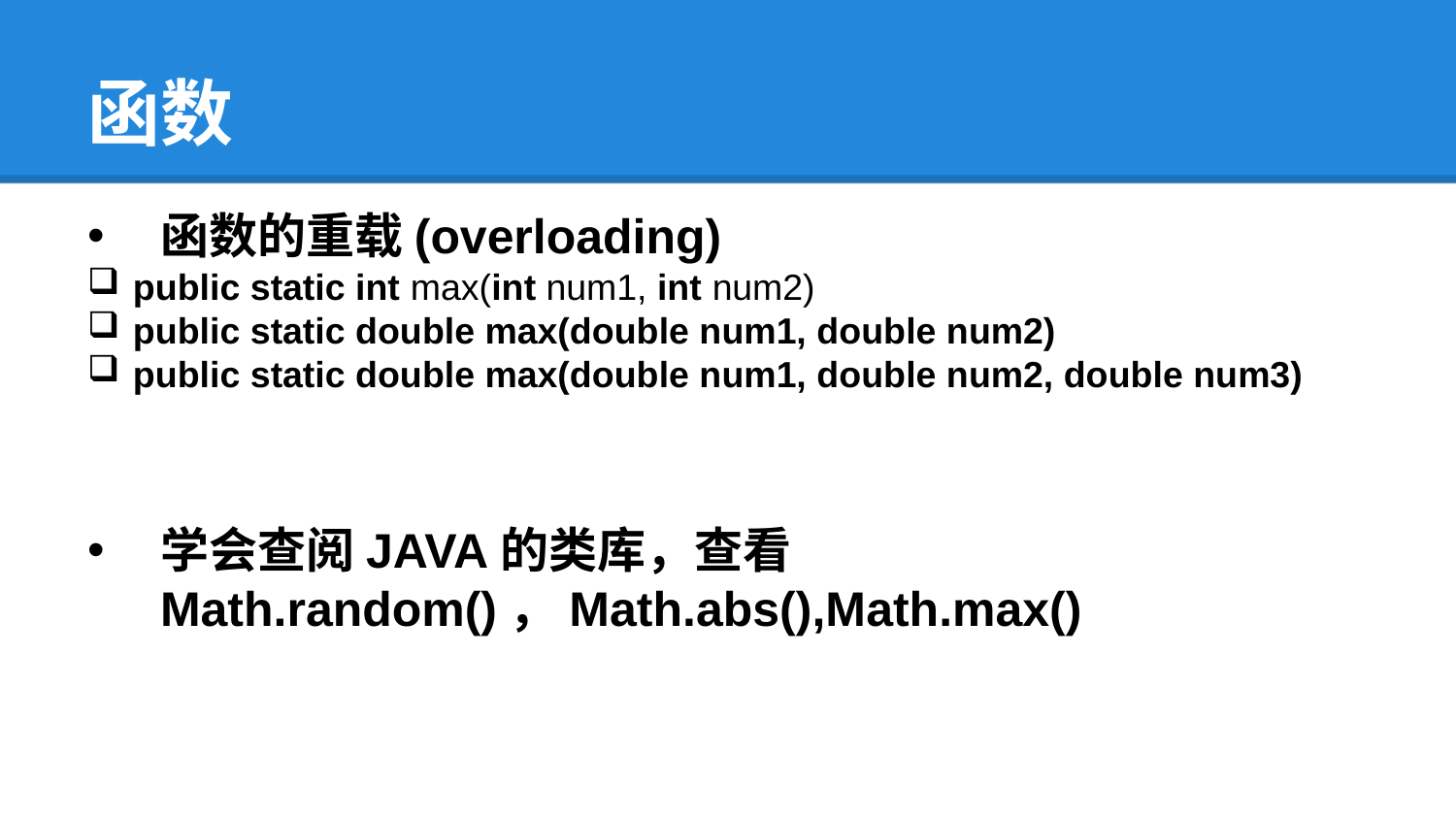

# 函数
函数的重载(overloading)
public static int max(int num1, int num2)
public static double max(double num1, double num2)
public static double max(double num1, double num2, double num3)

学会查阅JAVA的类库，查看Math.random()，Math.abs(),Math.max()